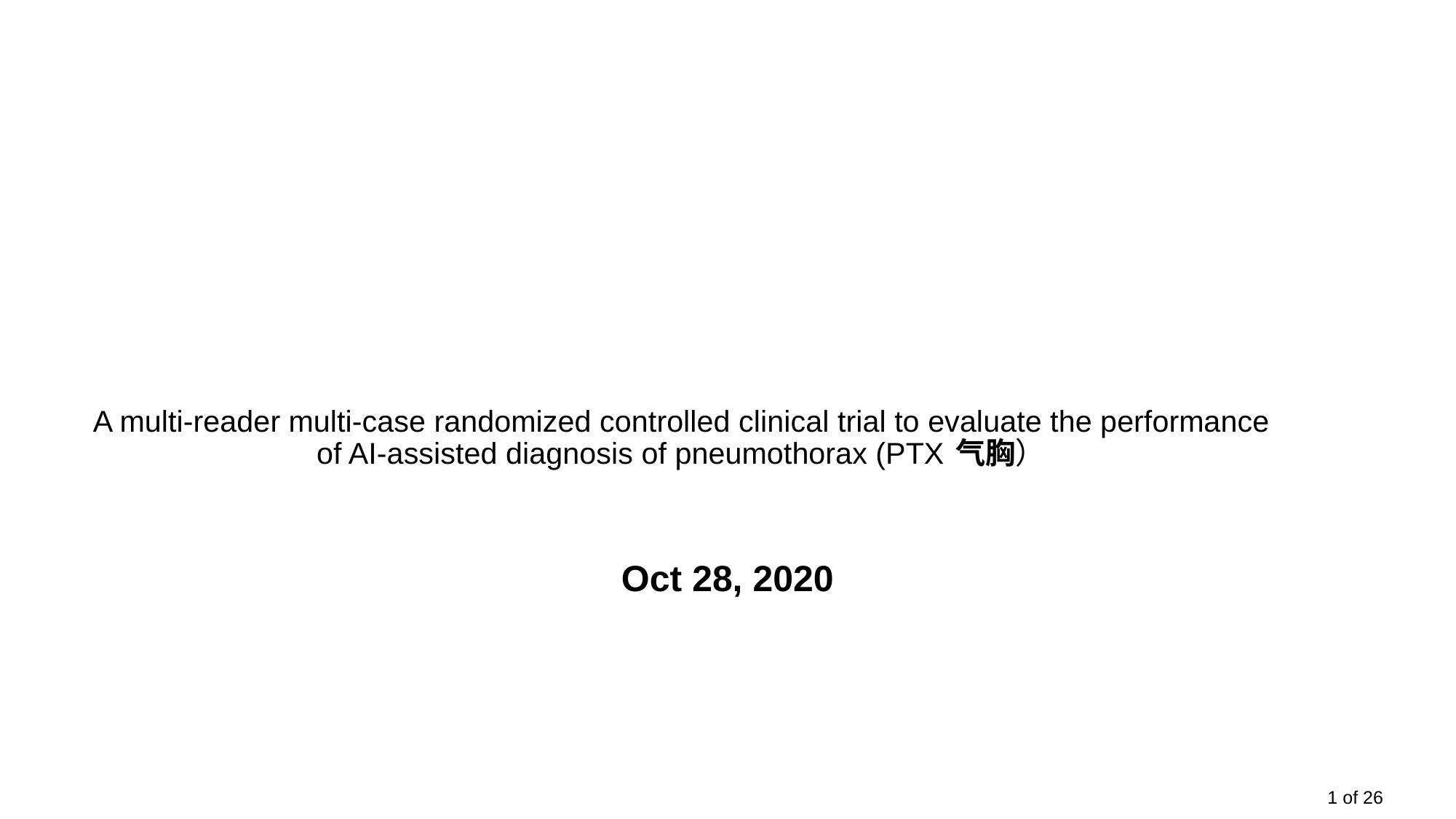

# A multi-reader multi-case randomized controlled clinical trial to evaluate the performance of AI-assisted diagnosis of pneumothorax (PTX 气胸）

Oct 28, 2020